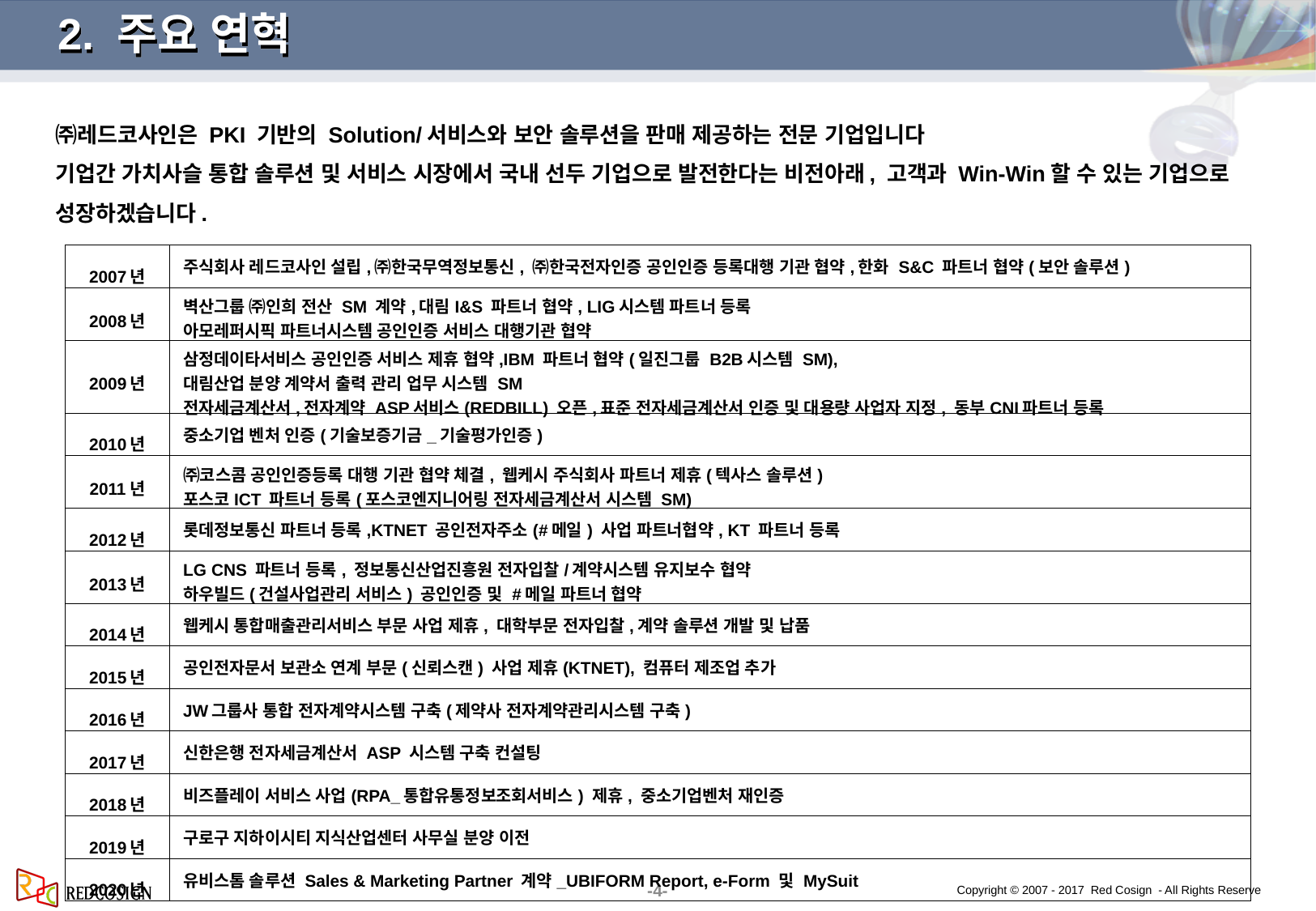

2. 주요 연혁
㈜레드코사인은 PKI 기반의 Solution/서비스와 보안 솔루션을 판매 제공하는 전문 기업입니다
기업간 가치사슬 통합 솔루션 및 서비스 시장에서 국내 선두 기업으로 발전한다는 비전아래, 고객과 Win-Win할 수 있는 기업으로 성장하겠습니다.
| 2007년 | 주식회사 레드코사인 설립,㈜한국무역정보통신, ㈜한국전자인증 공인인증 등록대행 기관 협약,한화 S&C 파트너 협약(보안 솔루션) |
| --- | --- |
| 2008년 | 벽산그룹 ㈜인희 전산 SM 계약,대림I&S 파트너 협약, LIG시스템 파트너 등록 아모레퍼시픽 파트너시스템 공인인증 서비스 대행기관 협약 |
| 2009년 | 삼정데이타서비스 공인인증 서비스 제휴 협약,IBM 파트너 협약(일진그룹 B2B시스템 SM), 대림산업 분양 계약서 출력 관리 업무 시스템 SM 전자세금계산서,전자계약 ASP서비스(REDBILL) 오픈,표준 전자세금계산서 인증 및 대용량 사업자 지정, 동부CNI파트너 등록 |
| 2010년 | 중소기업 벤처 인증(기술보증기금\_기술평가인증) |
| 2011년 | ㈜코스콤 공인인증등록 대행 기관 협약 체결, 웹케시 주식회사 파트너 제휴(텍사스 솔루션) 포스코ICT 파트너 등록(포스코엔지니어링 전자세금계산서 시스템 SM) |
| 2012년 | 롯데정보통신 파트너 등록,KTNET 공인전자주소(#메일) 사업 파트너협약, KT 파트너 등록 |
| 2013년 | LG CNS 파트너 등록, 정보통신산업진흥원 전자입찰/계약시스템 유지보수 협약 하우빌드(건설사업관리 서비스) 공인인증 및 #메일 파트너 협약 |
| 2014년 | 웹케시 통합매출관리서비스 부문 사업 제휴, 대학부문 전자입찰,계약 솔루션 개발 및 납품 |
| 2015년 | 공인전자문서 보관소 연계 부문(신뢰스캔) 사업 제휴(KTNET), 컴퓨터 제조업 추가 |
| 2016년 | JW그룹사 통합 전자계약시스템 구축(제약사 전자계약관리시스템 구축) |
| 2017년 | 신한은행 전자세금계산서 ASP 시스템 구축 컨설팅 |
| 2018년 | 비즈플레이 서비스 사업(RPA\_통합유통정보조회서비스) 제휴, 중소기업벤처 재인증 |
| 2019년 | 구로구 지하이시티 지식산업센터 사무실 분양 이전 |
| 2020년 | 유비스톰 솔루션 Sales & Marketing Partner 계약\_UBIFORM Report, e-Form 및 MySuit |